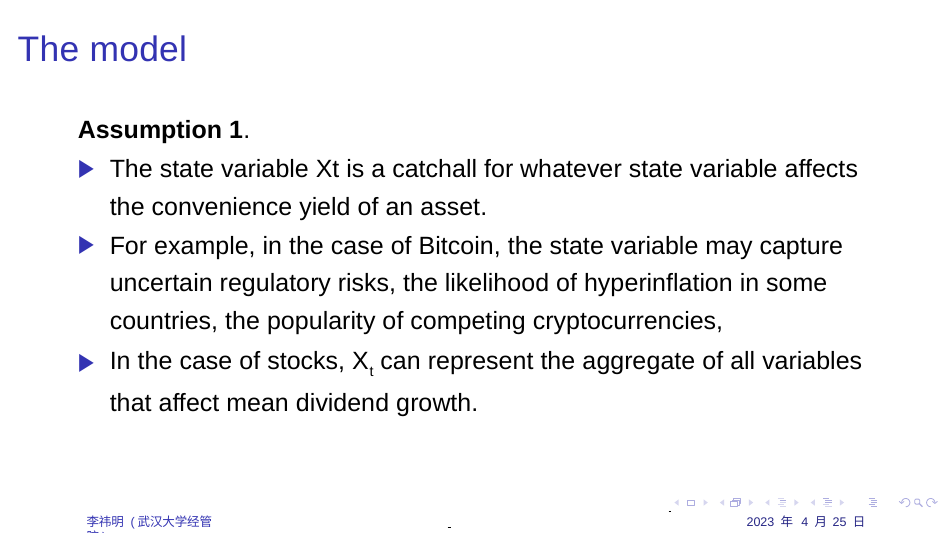

# The model
Assumption 1.
The state variable Xt is a catchall for whatever state variable affects the convenience yield of an asset.
For example, in the case of Bitcoin, the state variable may capture uncertain regulatory risks, the likelihood of hyperinflation in some countries, the popularity of competing cryptocurrencies,
In the case of stocks, Xt can represent the aggregate of all variables that affect mean dividend growth.

2023 年  4 月 25 日	12 / 63
李祎明 (武汉大学经管院)